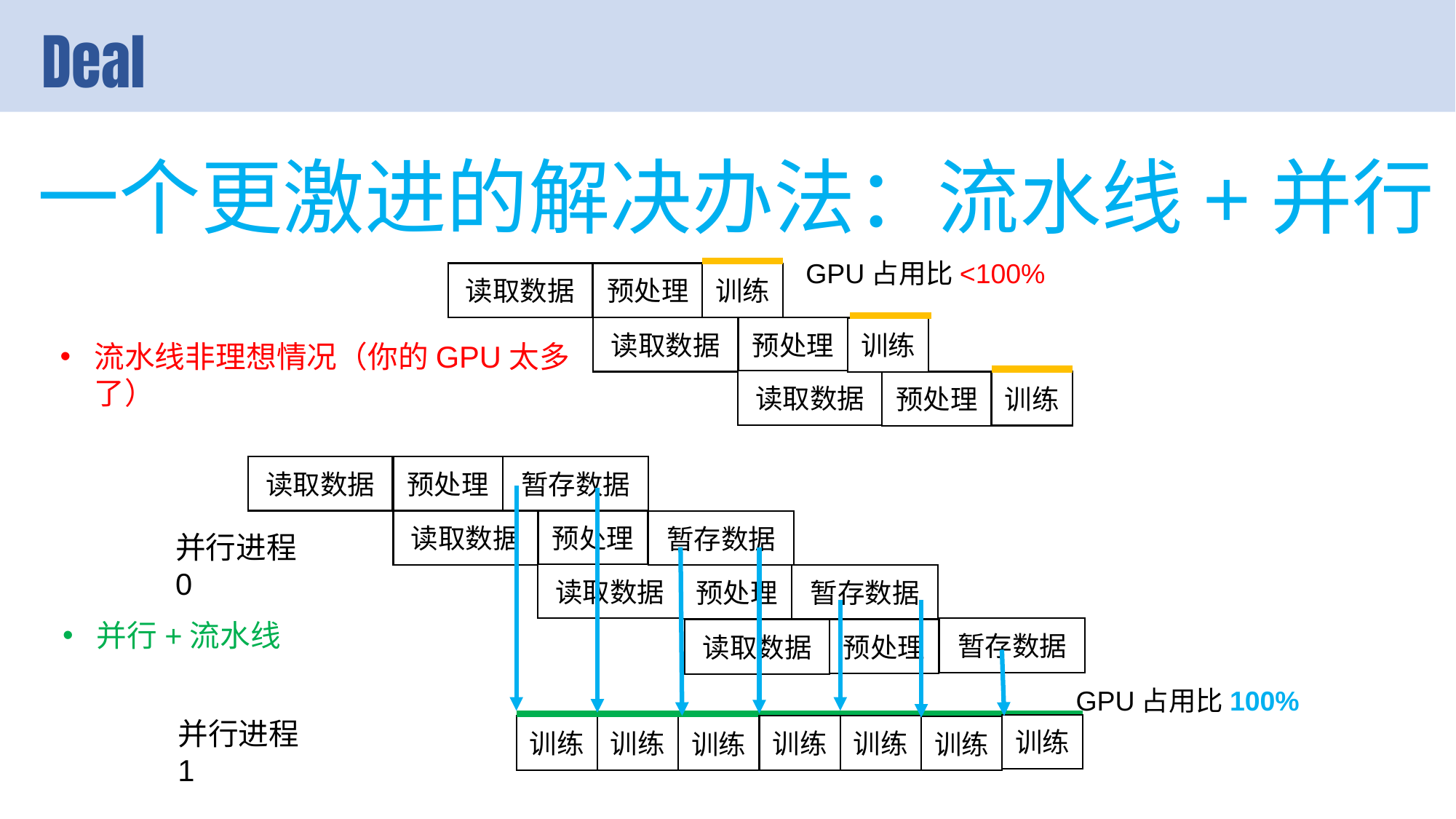

Deal
一个更激进的解决办法：流水线+并行
GPU占用比<100%
预处理
读取数据
训练
预处理
读取数据
训练
流水线非理想情况（你的GPU太多了）
读取数据
训练
预处理
暂存数据
预处理
读取数据
预处理
读取数据
暂存数据
并行进程0
读取数据
预处理
暂存数据
并行+流水线
暂存数据
预处理
读取数据
GPU占用比100%
并行进程1
训练
训练
训练
训练
训练
训练
训练